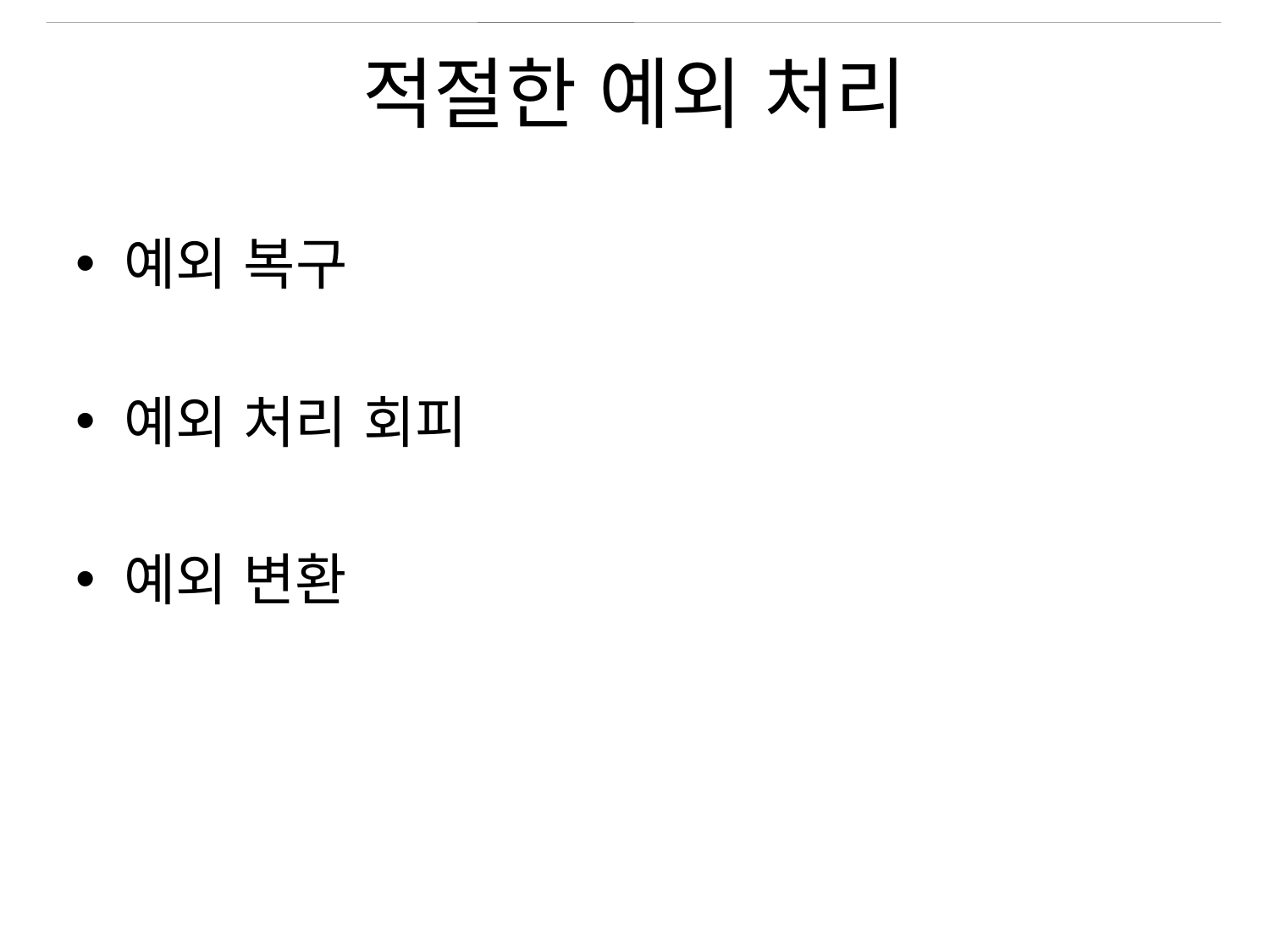

# 적절한 예외 처리
예외 복구

예외 처리 회피

예외 변환